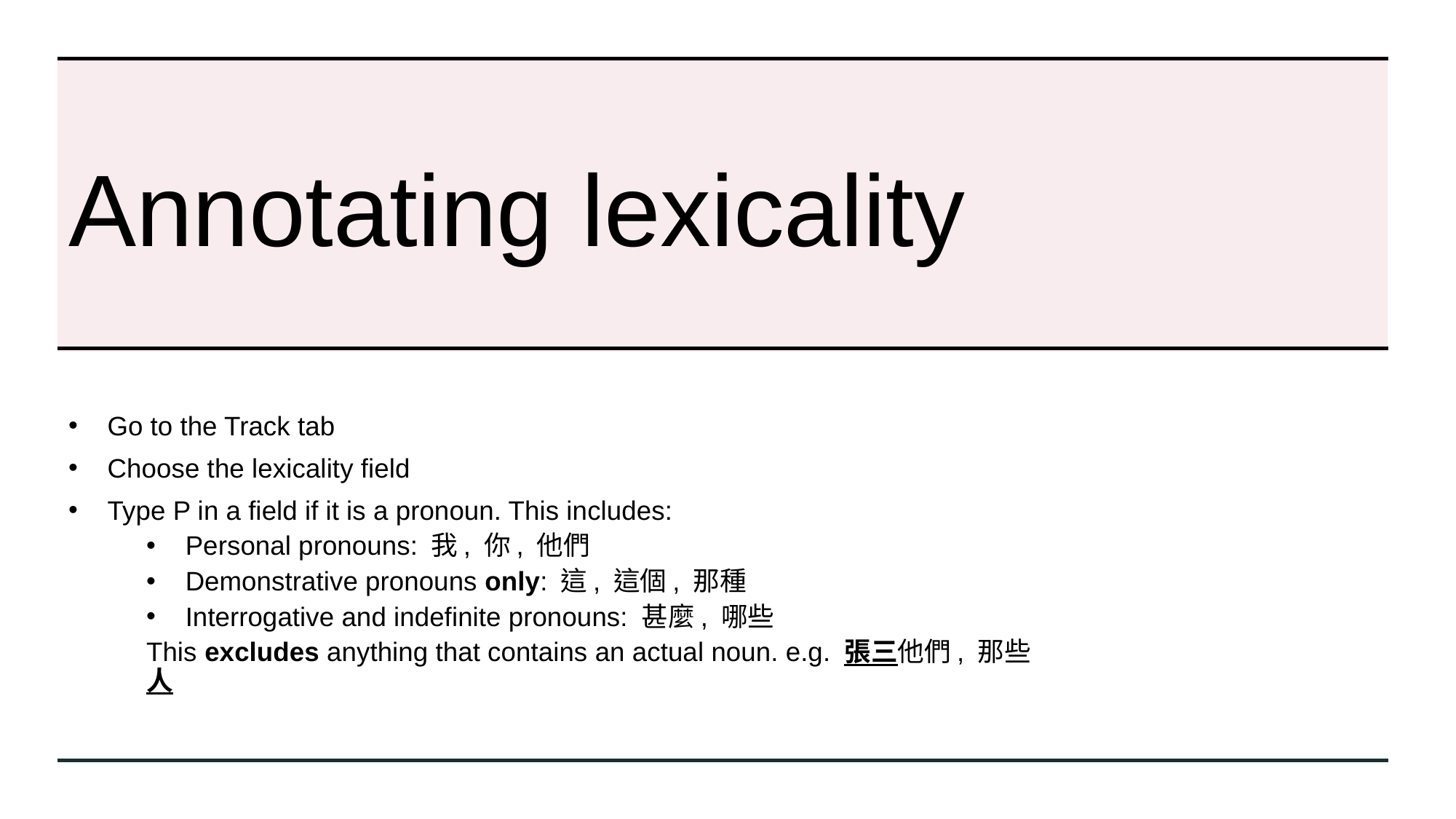

# Annotating lexicality
Go to the Track tab
Choose the lexicality field
Type P in a field if it is a pronoun. This includes:
Personal pronouns: 我, 你, 他們
Demonstrative pronouns only: 這, 這個, 那種
Interrogative and indefinite pronouns: 甚麼, 哪些
This excludes anything that contains an actual noun. e.g. 張三他們, 那些人